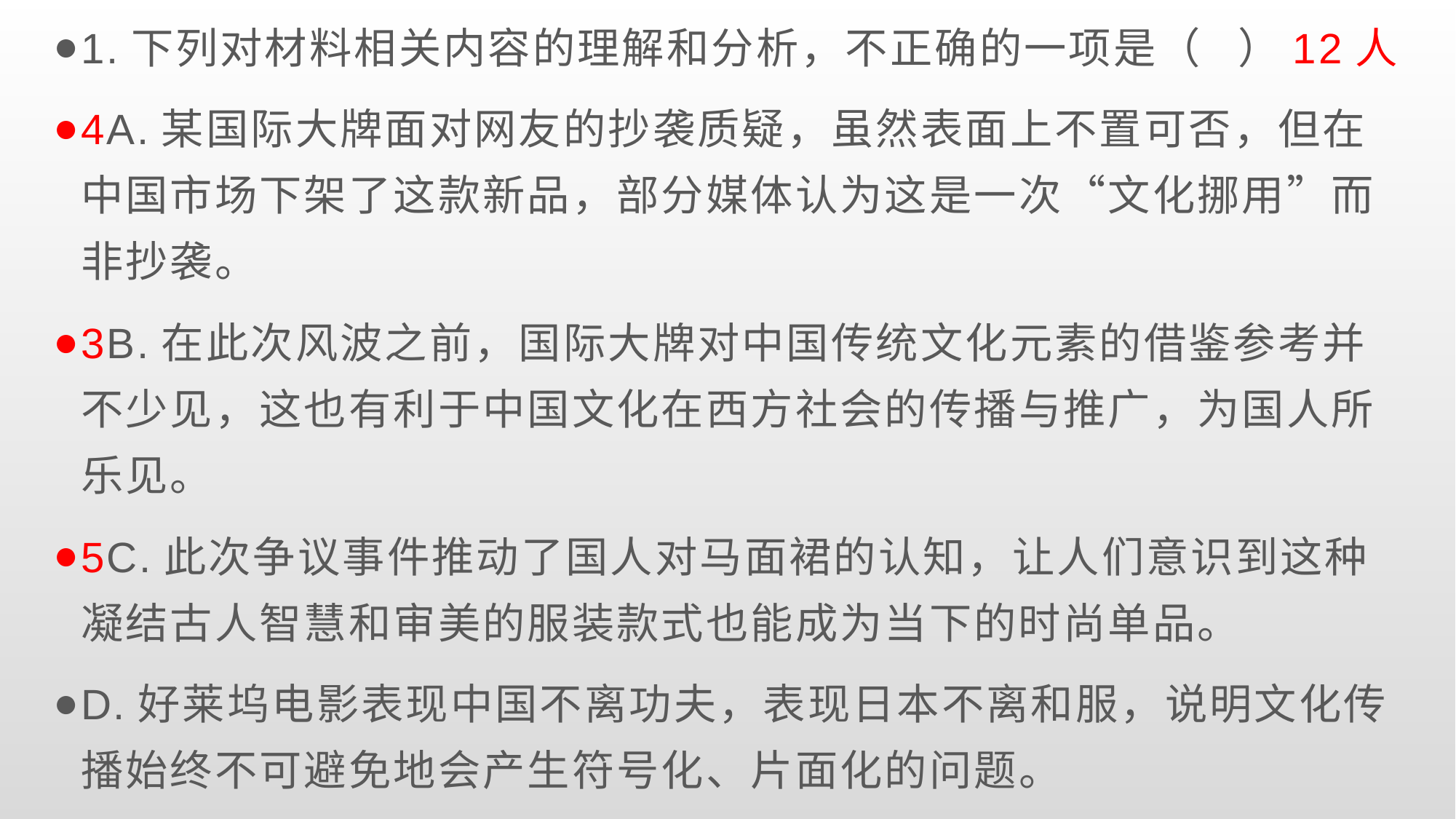

1.下列对材料相关内容的理解和分析，不正确的一项是（   ）12人
4A.某国际大牌面对网友的抄袭质疑，虽然表面上不置可否，但在中国市场下架了这款新品，部分媒体认为这是一次“文化挪用”而非抄袭。
3B.在此次风波之前，国际大牌对中国传统文化元素的借鉴参考并不少见，这也有利于中国文化在西方社会的传播与推广，为国人所乐见。
5C.此次争议事件推动了国人对马面裙的认知，让人们意识到这种凝结古人智慧和审美的服装款式也能成为当下的时尚单品。
D.好莱坞电影表现中国不离功夫，表现日本不离和服，说明文化传播始终不可避免地会产生符号化、片面化的问题。